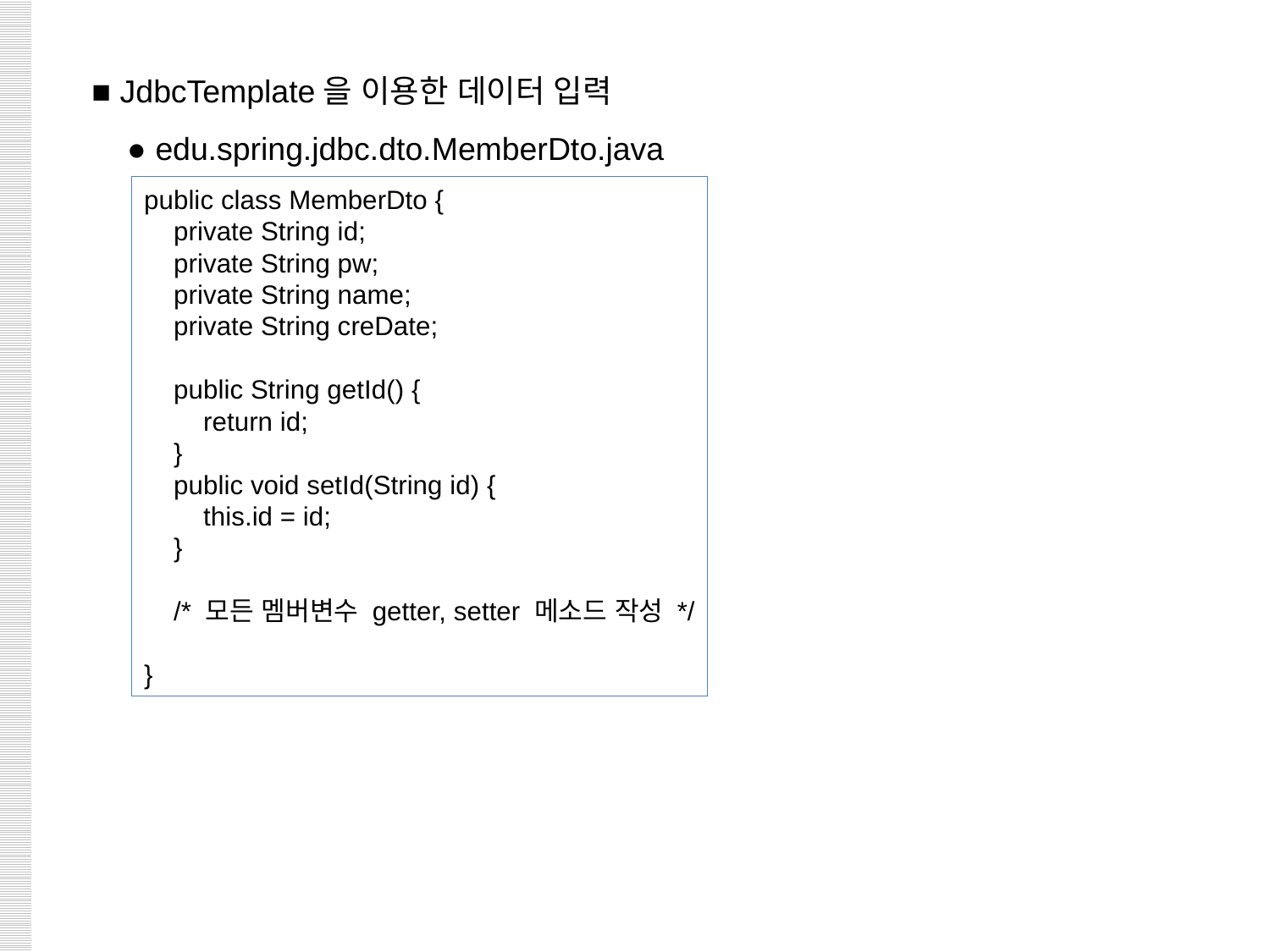

■ JdbcTemplate을 이용한 데이터 입력
    ● edu.spring.jdbc.dto.MemberDto.java
public class MemberDto {
    private String id;
    private String pw;
    private String name;
    private String creDate;

    public String getId() {
        return id;
    }
    public void setId(String id) {
        this.id = id;
    }

    /* 모든 멤버변수 getter, setter 메소드 작성 */

}